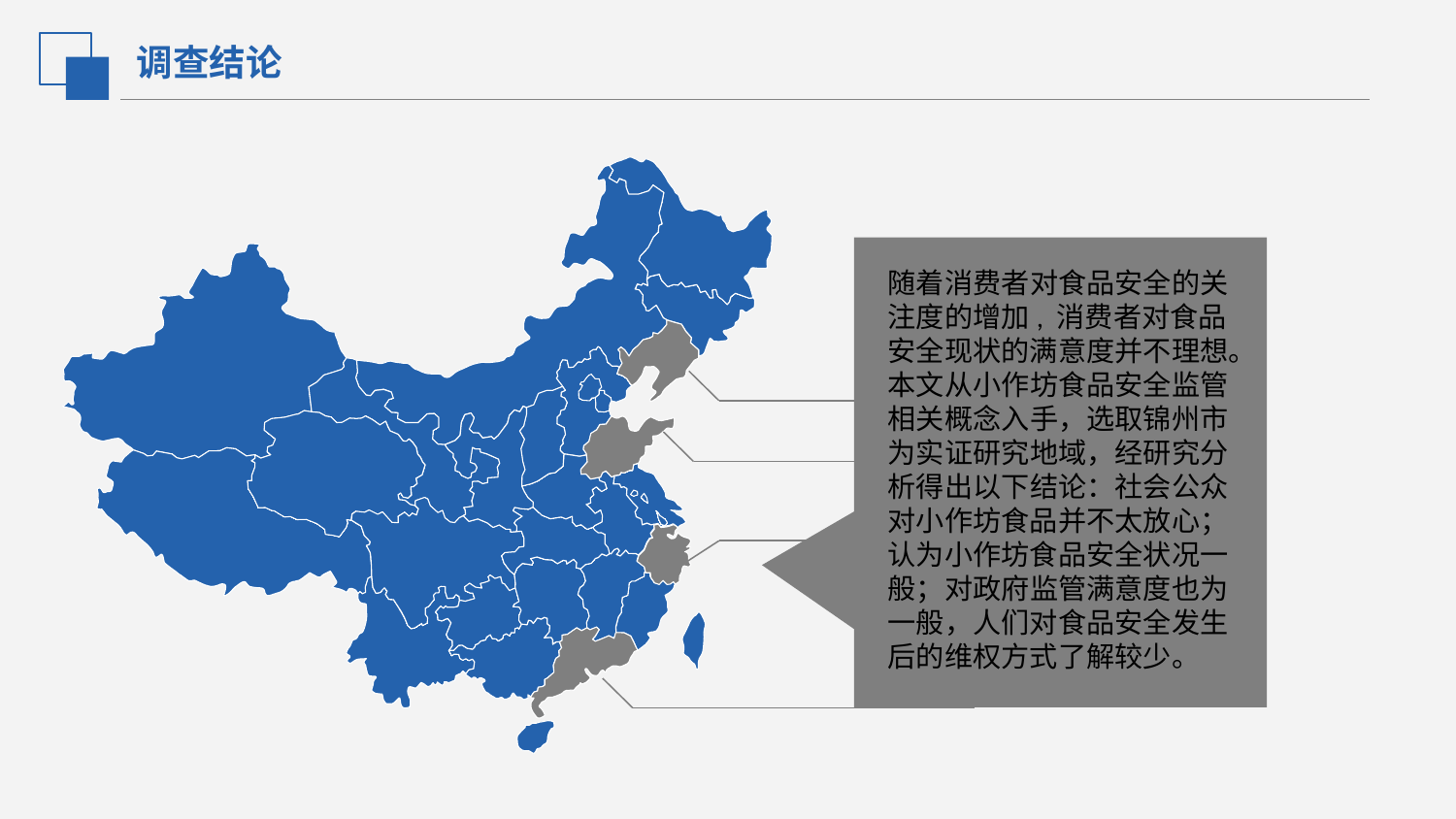

调查结论

随着消费者对食品安全的关注度的增加, 消费者对食品安全现状的满意度并不理想。本文从小作坊食品安全监管相关概念入手，选取锦州市为实证研究地域，经研究分析得出以下结论：社会公众对小作坊食品并不太放心；认为小作坊食品安全状况一般；对政府监管满意度也为一般，人们对食品安全发生后的维权方式了解较少。